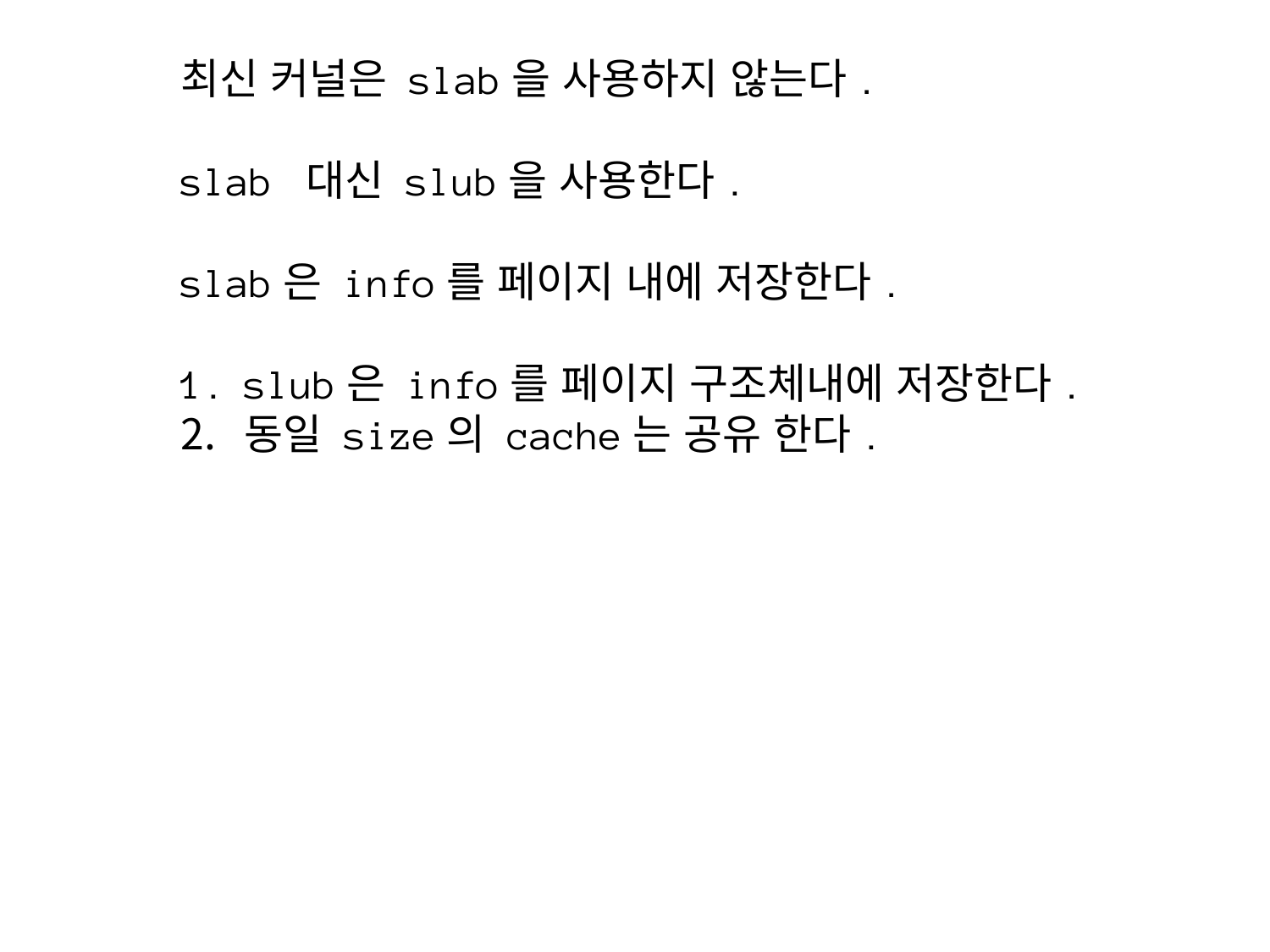

최신 커널은 slab을 사용하지 않는다.

slab 대신 slub을 사용한다.

slab은 info를 페이지 내에 저장한다.

slub은 info를 페이지 구조체내에 저장한다.
동일 size의 cache는 공유 한다.